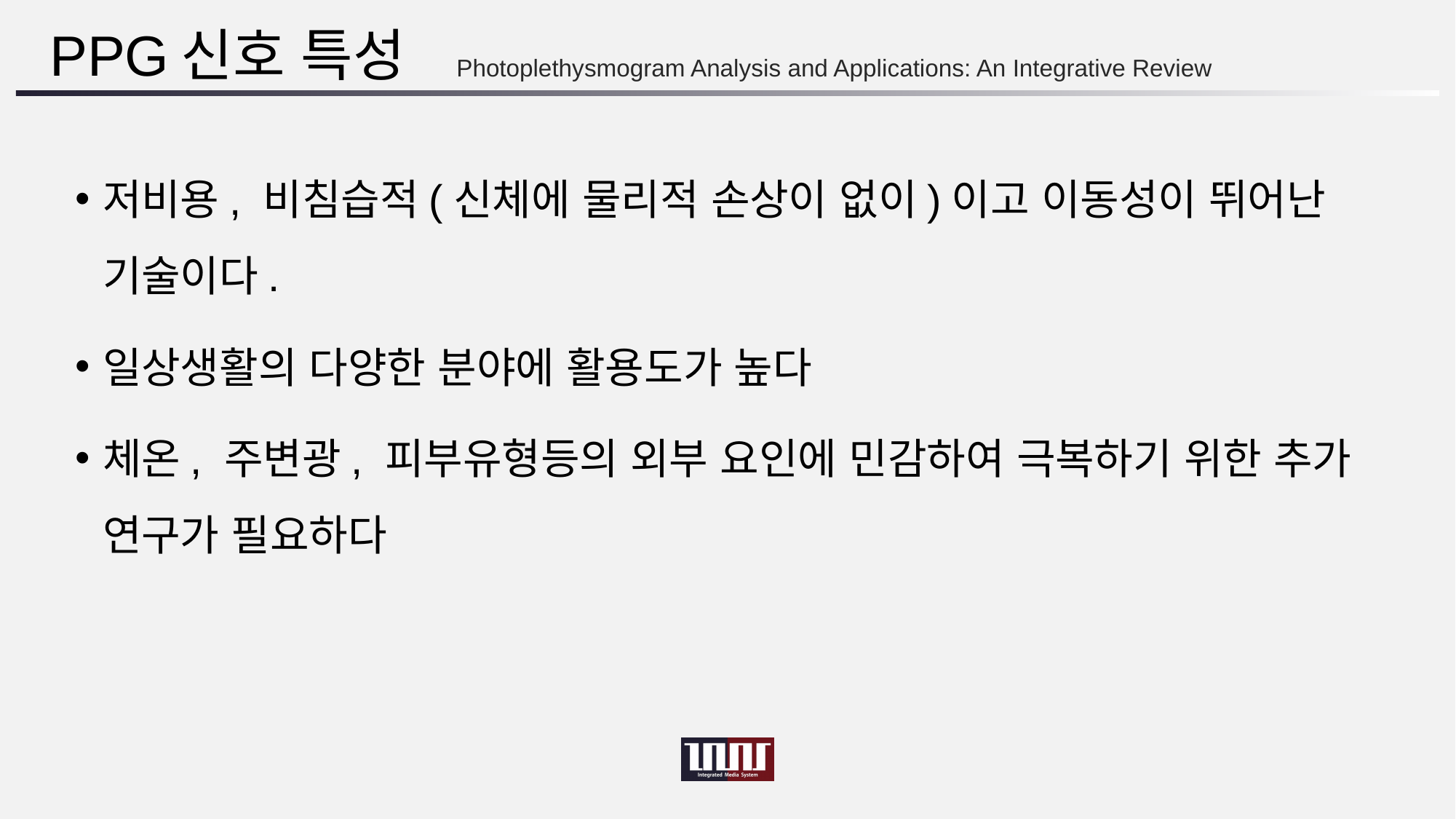

# PPG신호 특성
Photoplethysmogram Analysis and Applications: An Integrative Review
저비용, 비침습적(신체에 물리적 손상이 없이)이고 이동성이 뛰어난 기술이다.
일상생활의 다양한 분야에 활용도가 높다
체온, 주변광, 피부유형등의 외부 요인에 민감하여 극복하기 위한 추가 연구가 필요하다